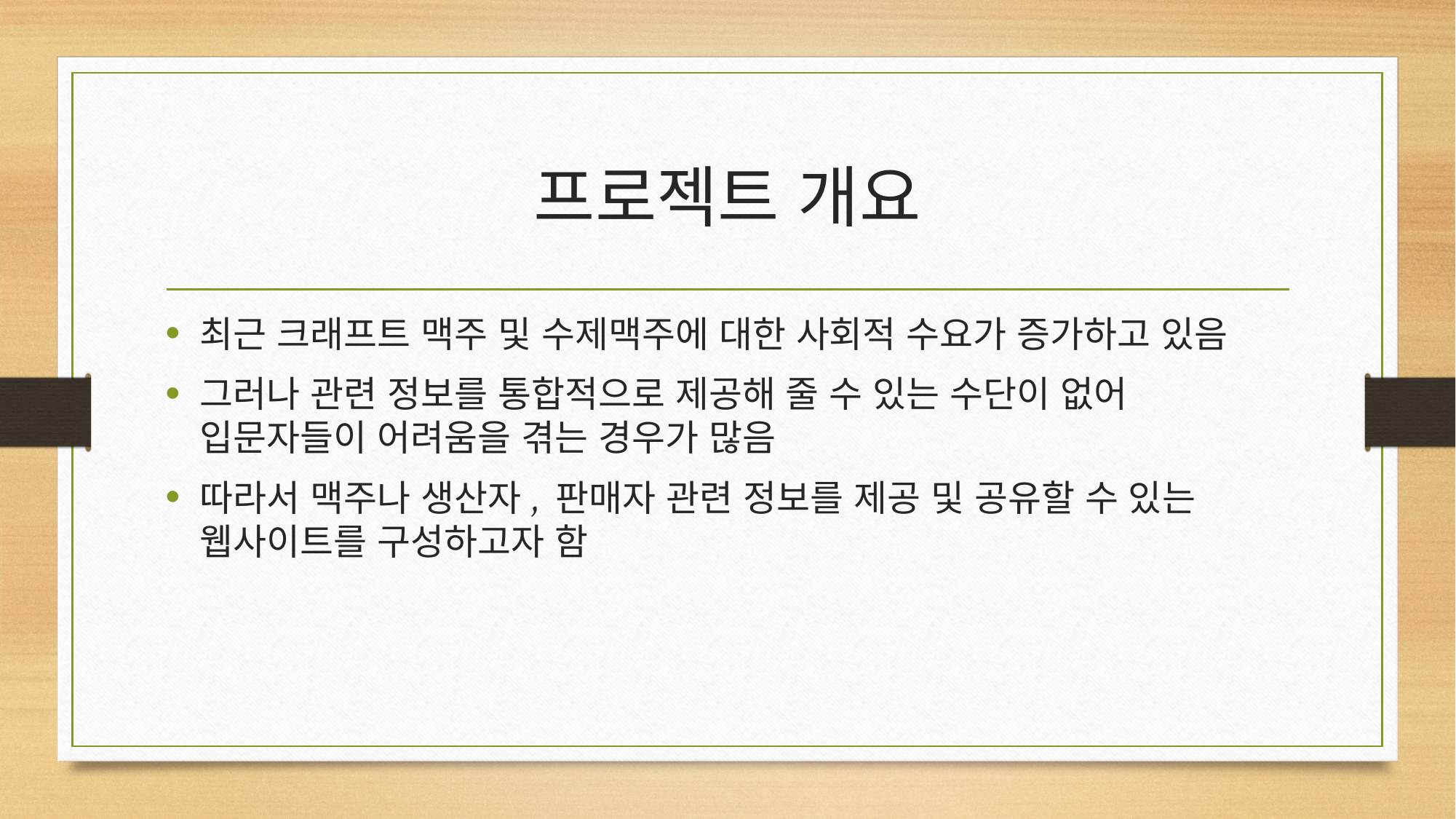

# 프로젝트 개요
최근 크래프트 맥주 및 수제맥주에 대한 사회적 수요가 증가하고 있음
그러나 관련 정보를 통합적으로 제공해 줄 수 있는 수단이 없어 입문자들이 어려움을 겪는 경우가 많음
따라서 맥주나 생산자, 판매자 관련 정보를 제공 및 공유할 수 있는 웹사이트를 구성하고자 함